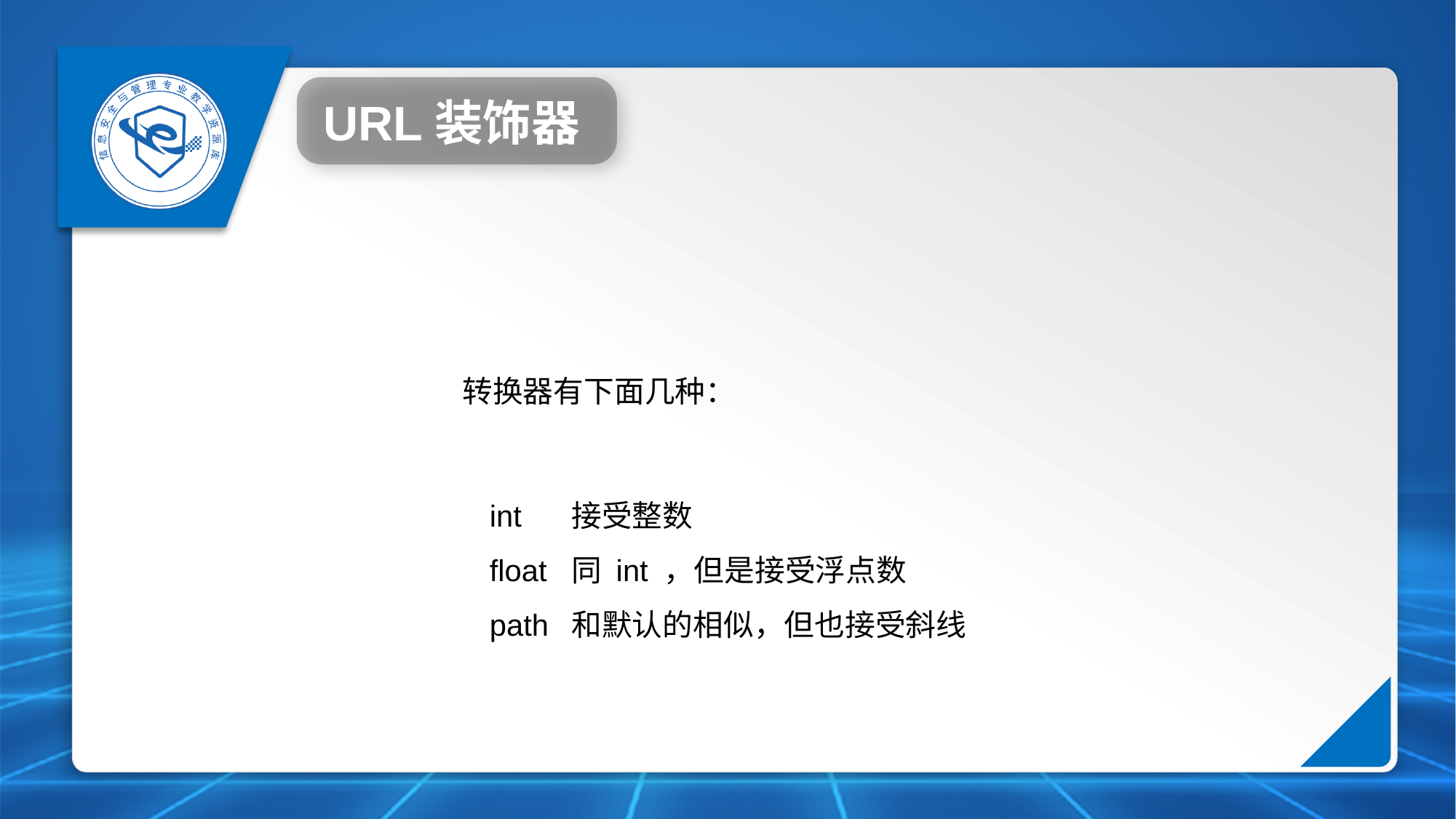

URL装饰器
转换器有下面几种：

int	接受整数
float	同 int ，但是接受浮点数
path	和默认的相似，但也接受斜线